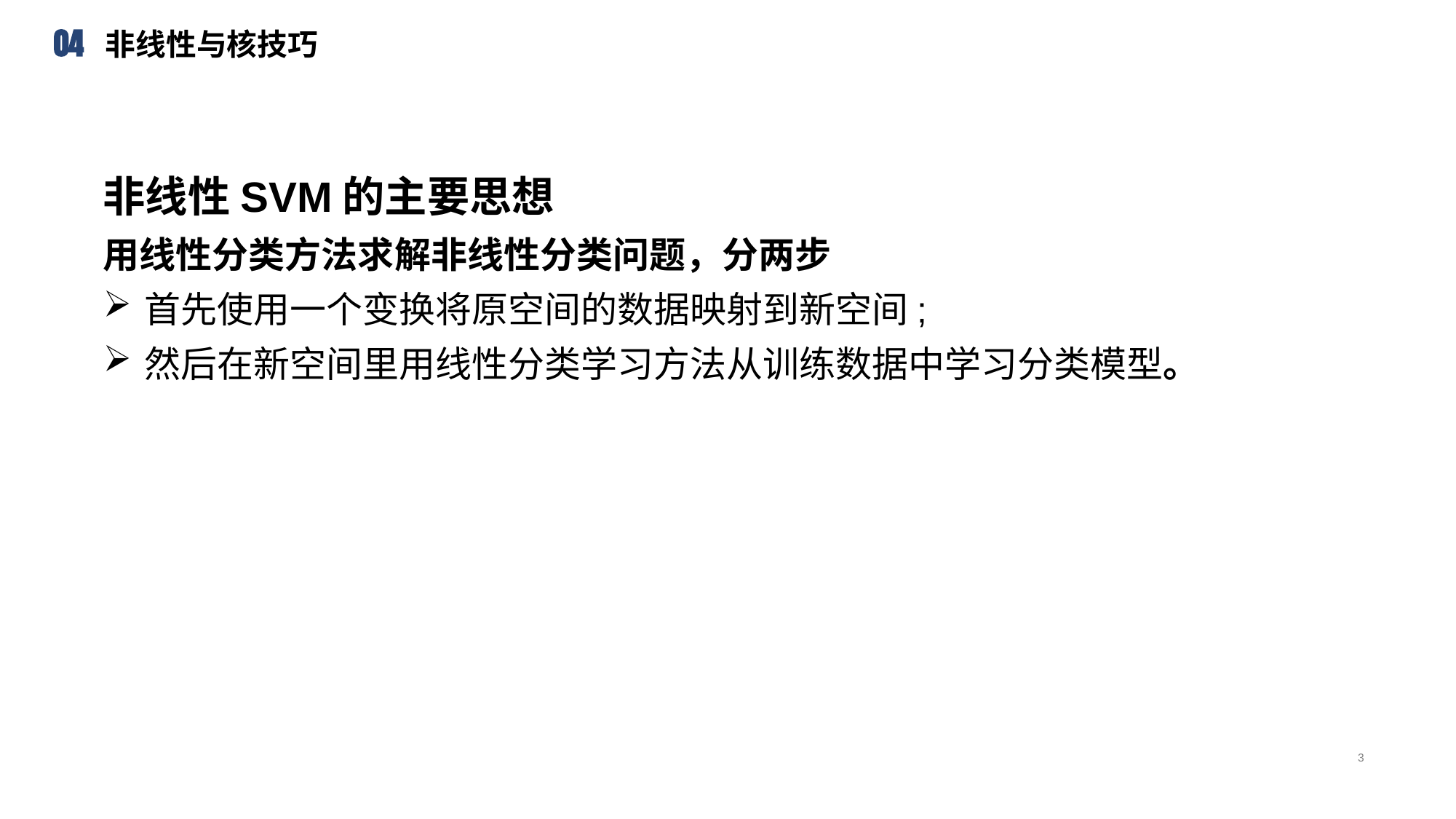

04  非线性与核技巧
非线性SVM的主要思想
用线性分类方法求解非线性分类问题，分两步
首先使用一个变换将原空间的数据映射到新空间;
然后在新空间里用线性分类学习方法从训练数据中学习分类模型。

3